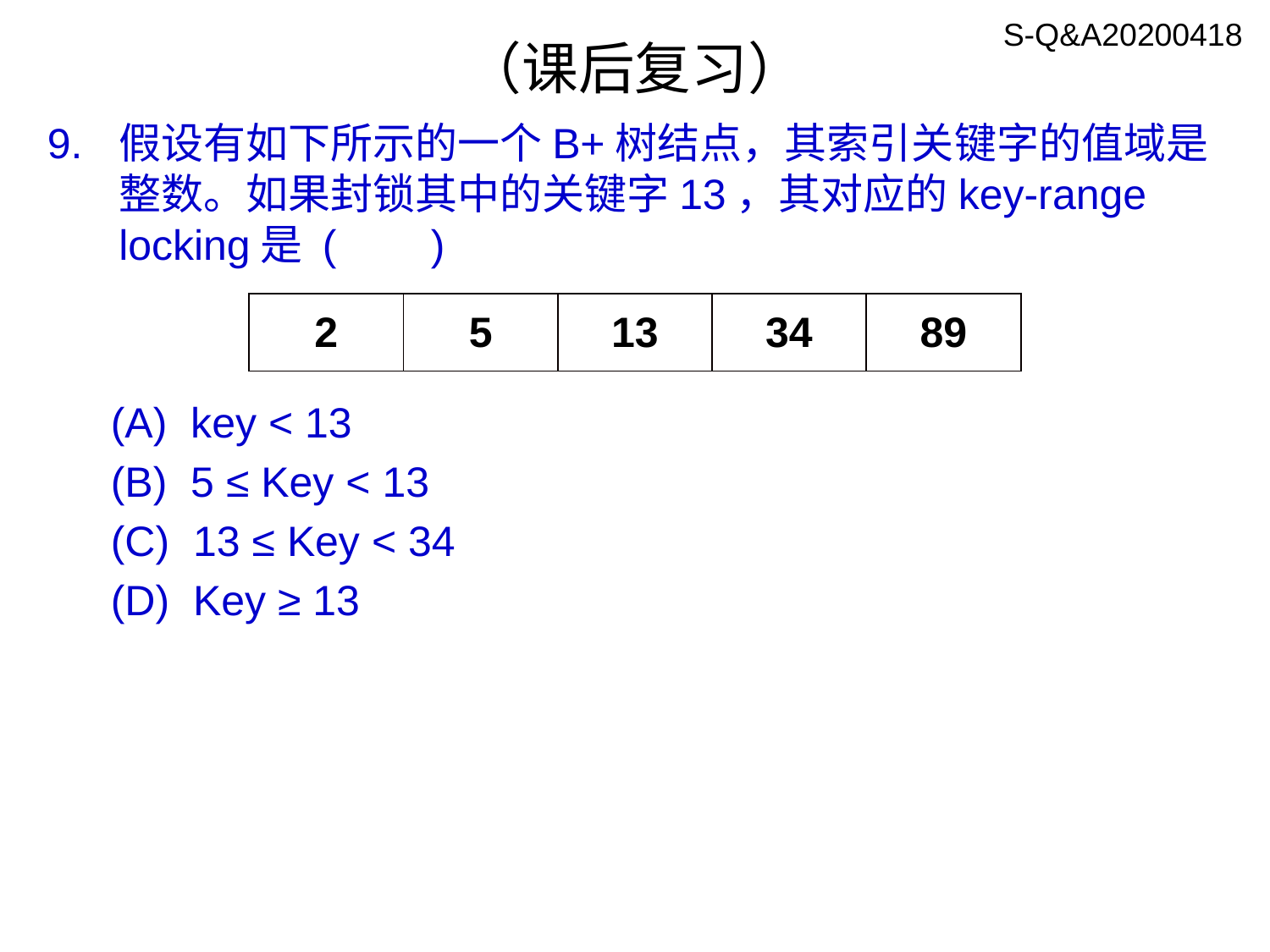

S-Q&A20200418
# （课后复习）
假设有如下所示的一个B+树结点，其索引关键字的值域是整数。如果封锁其中的关键字13，其对应的key-range locking是 (        )

(A)  key < 13
(B)  5 ≤ Key < 13
(C)  13 ≤ Key < 34
(D)  Key ≥ 13

| 2 | 5 | 13 | 34 | 89 |
| --- | --- | --- | --- | --- |